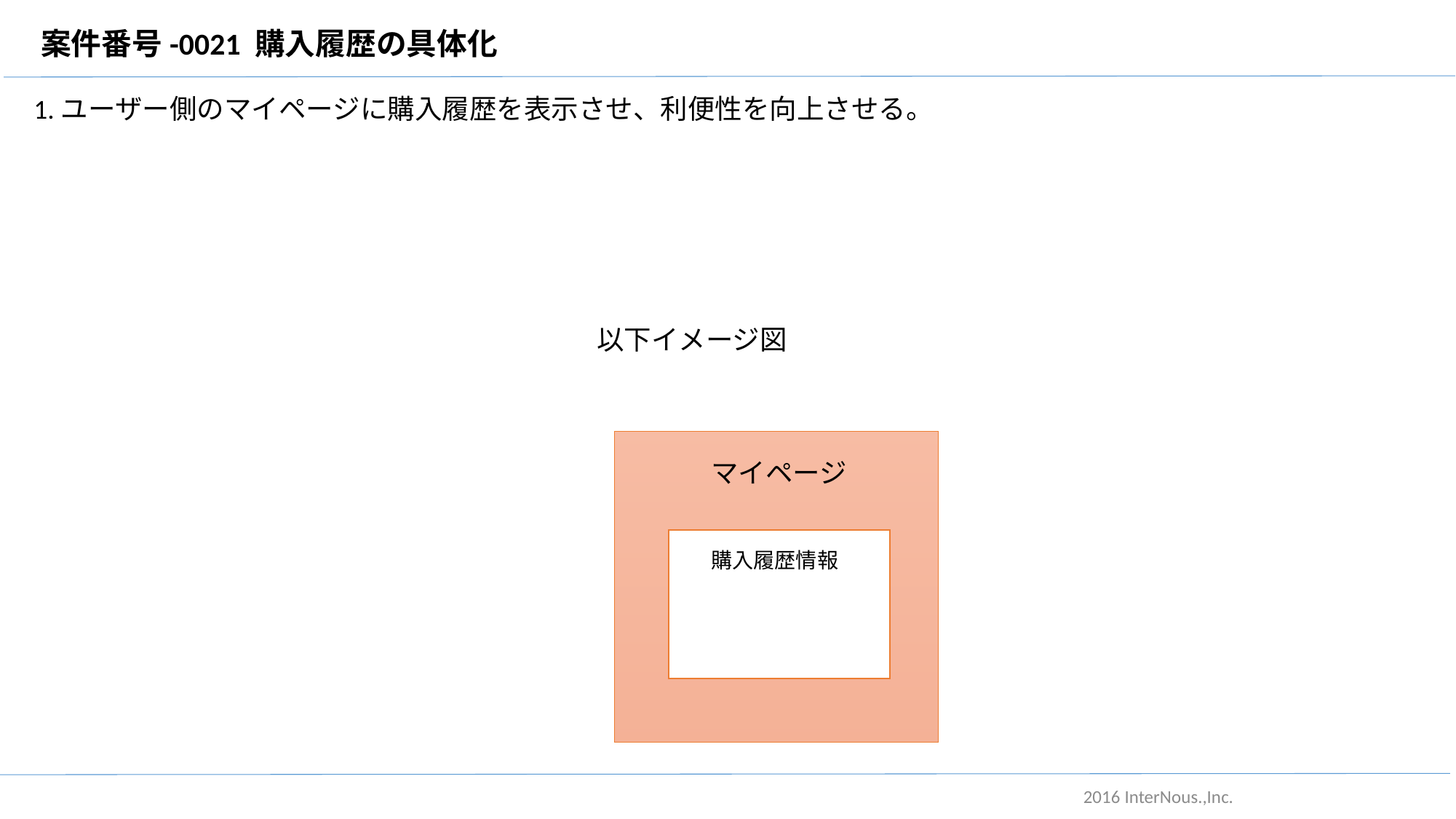

案件番号-0021 購入履歴の具体化
1.ユーザー側のマイページに購入履歴を表示させ、利便性を向上させる。
以下イメージ図

マイページ

購入履歴情報
2016 InterNous.,Inc.